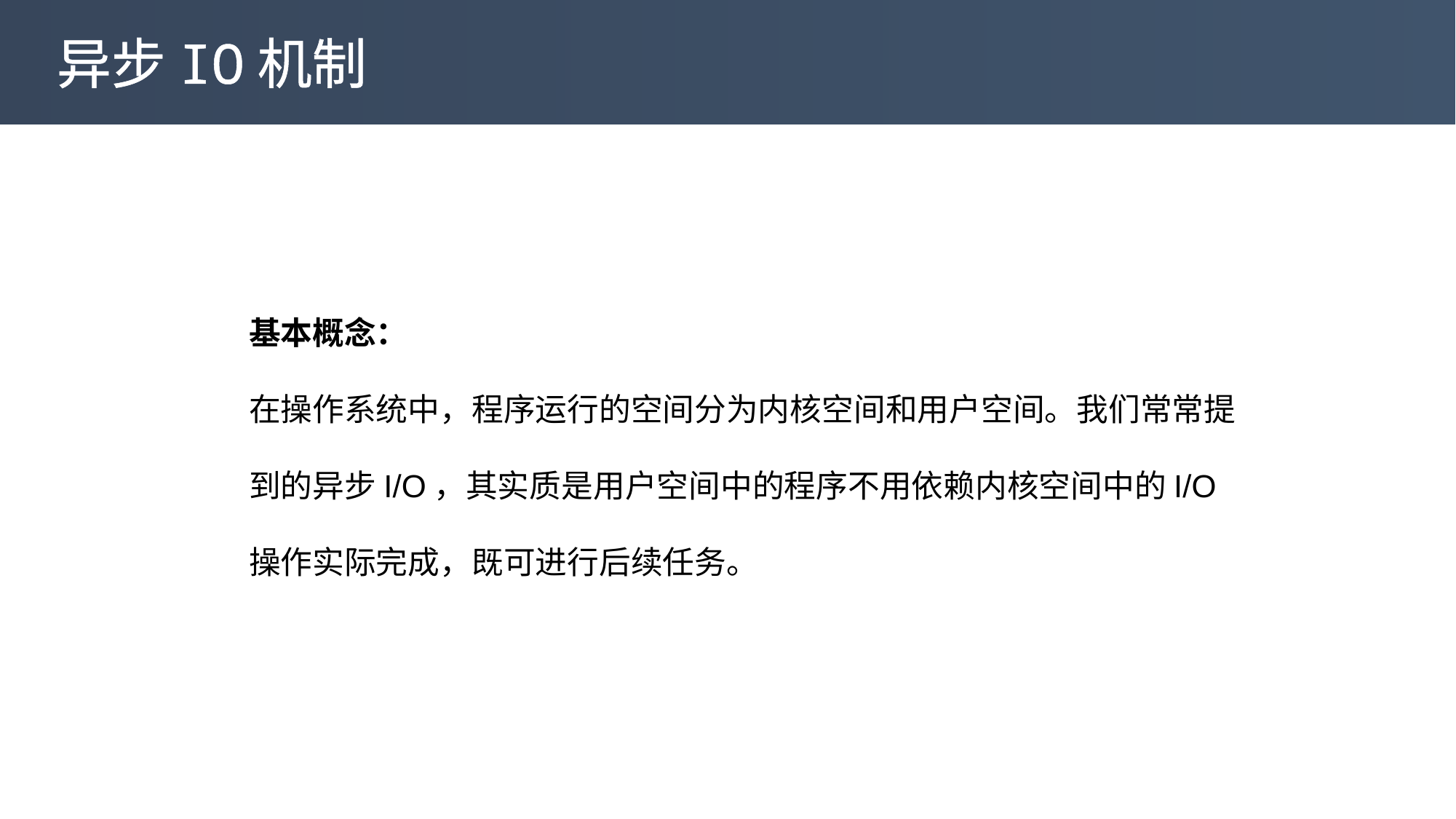

异步IO机制
基本概念：
在操作系统中，程序运行的空间分为内核空间和用户空间。我们常常提到的异步I/O，其实质是用户空间中的程序不用依赖内核空间中的I/O操作实际完成，既可进行后续任务。